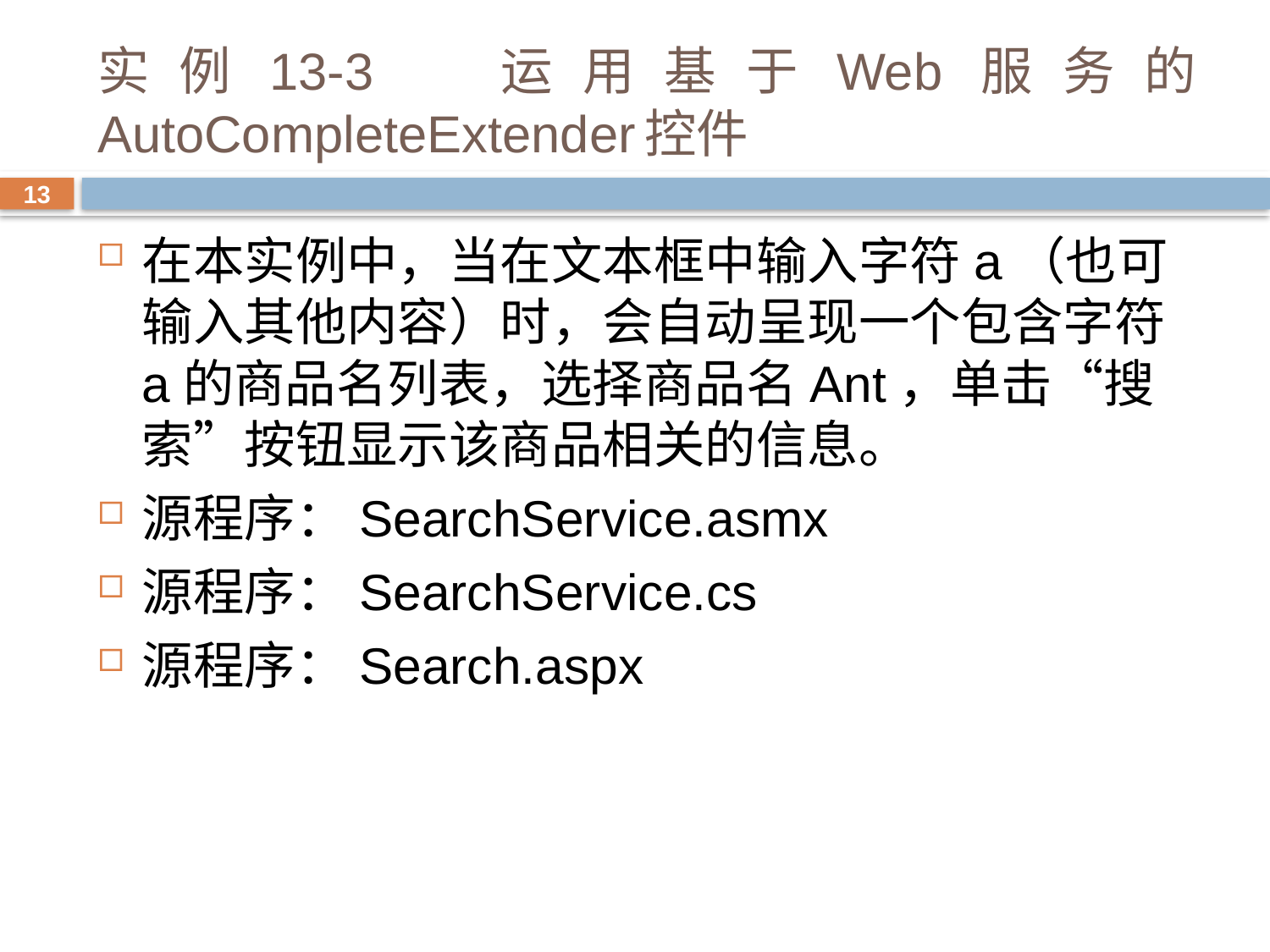

# 实例13-3  运用基于Web服务的AutoCompleteExtender控件
13
在本实例中，当在文本框中输入字符a（也可输入其他内容）时，会自动呈现一个包含字符a的商品名列表，选择商品名Ant，单击“搜索”按钮显示该商品相关的信息。
源程序：SearchService.asmx
源程序：SearchService.cs
源程序：Search.aspx